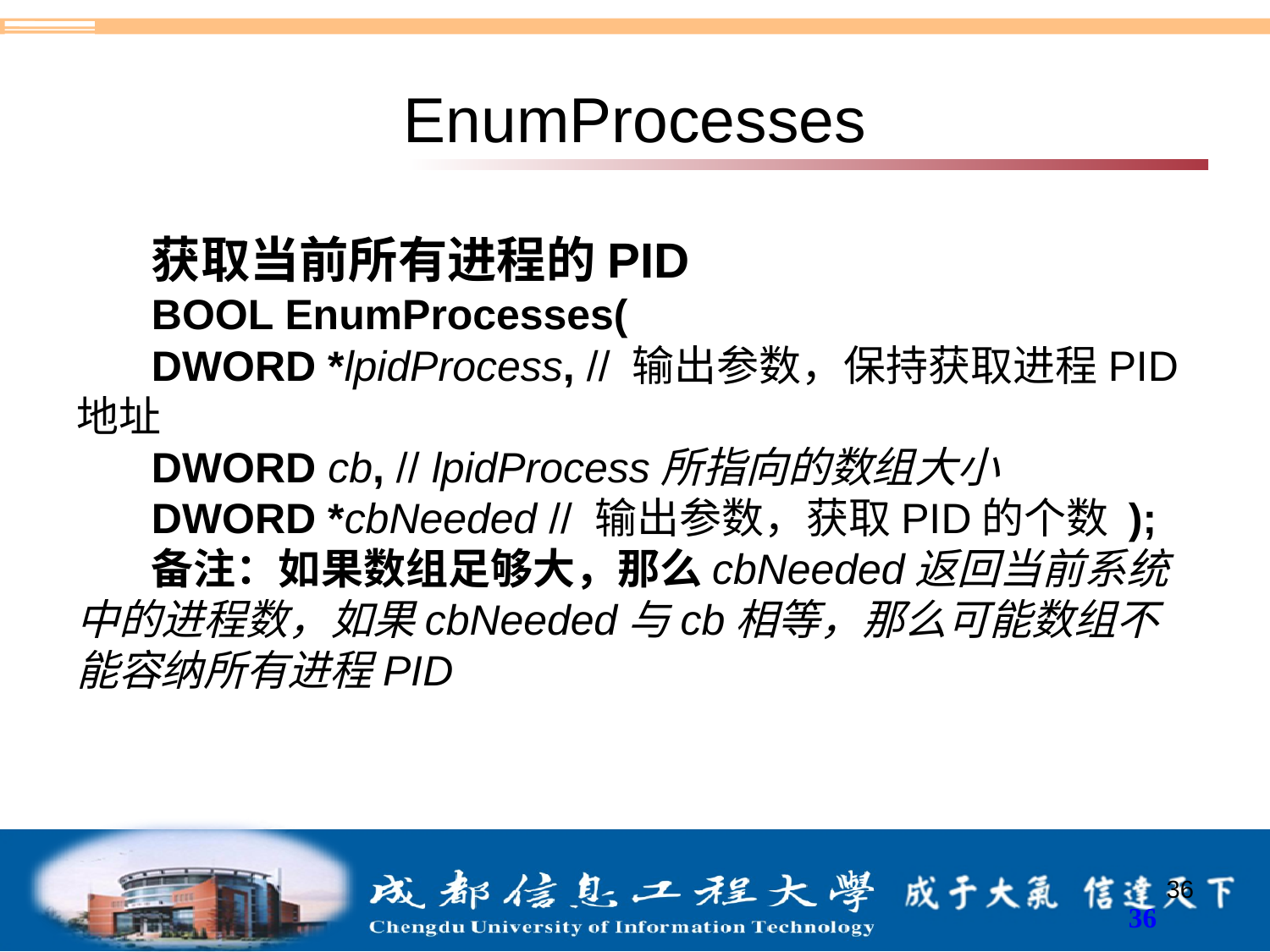

# EnumProcesses
获取当前所有进程的PID
BOOL EnumProcesses(
DWORD *lpidProcess, // 输出参数，保持获取进程PID地址
DWORD cb, // lpidProcess所指向的数组大小
DWORD *cbNeeded // 输出参数，获取PID的个数 );
备注：如果数组足够大，那么cbNeeded返回当前系统中的进程数，如果cbNeeded与cb相等，那么可能数组不能容纳所有进程PID